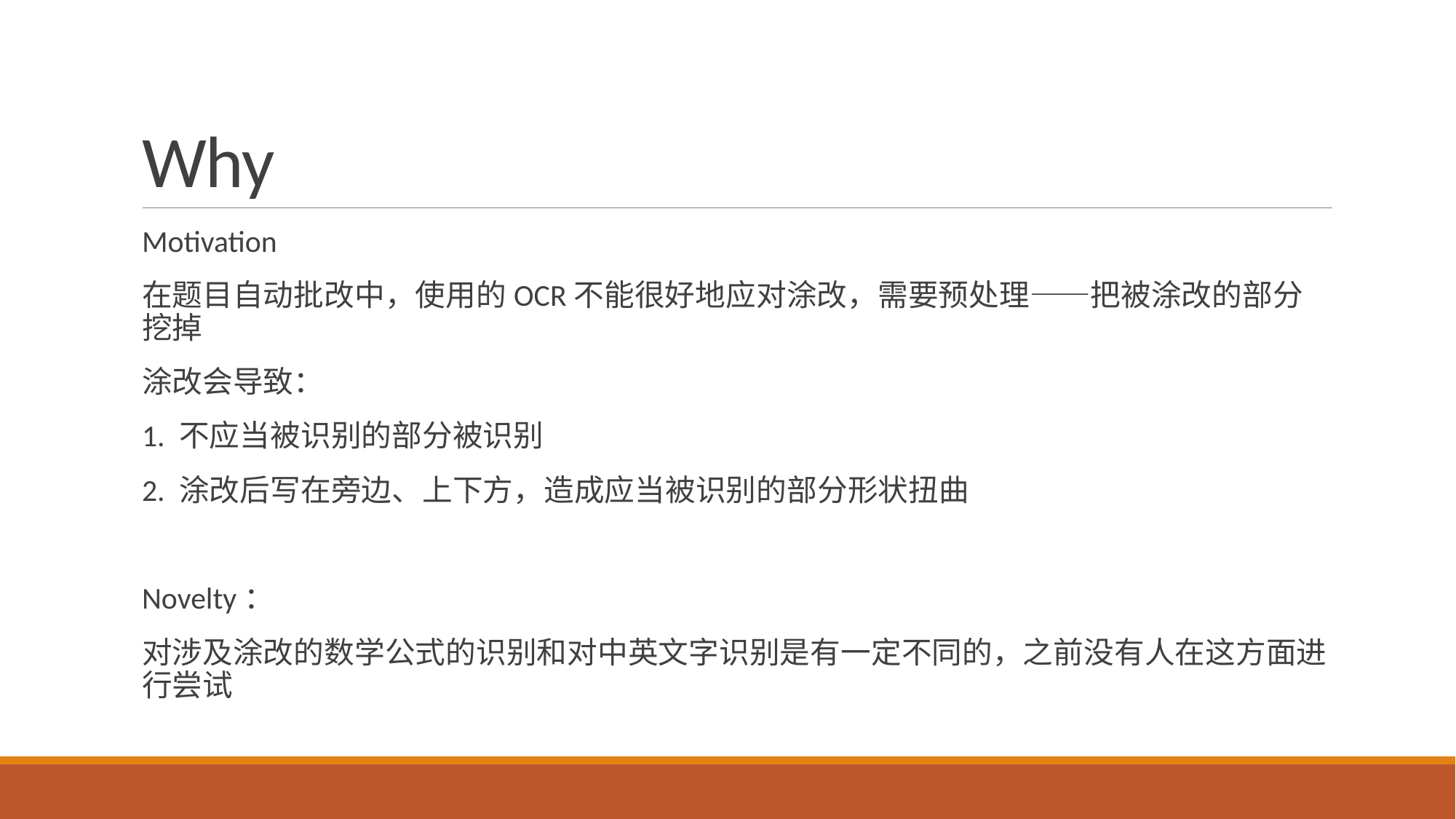

# Why
Motivation
在题目自动批改中，使用的OCR不能很好地应对涂改，需要预处理——把被涂改的部分挖掉
涂改会导致：
1. 不应当被识别的部分被识别
2. 涂改后写在旁边、上下方，造成应当被识别的部分形状扭曲

Novelty：
对涉及涂改的数学公式的识别和对中英文字识别是有一定不同的，之前没有人在这方面进行尝试